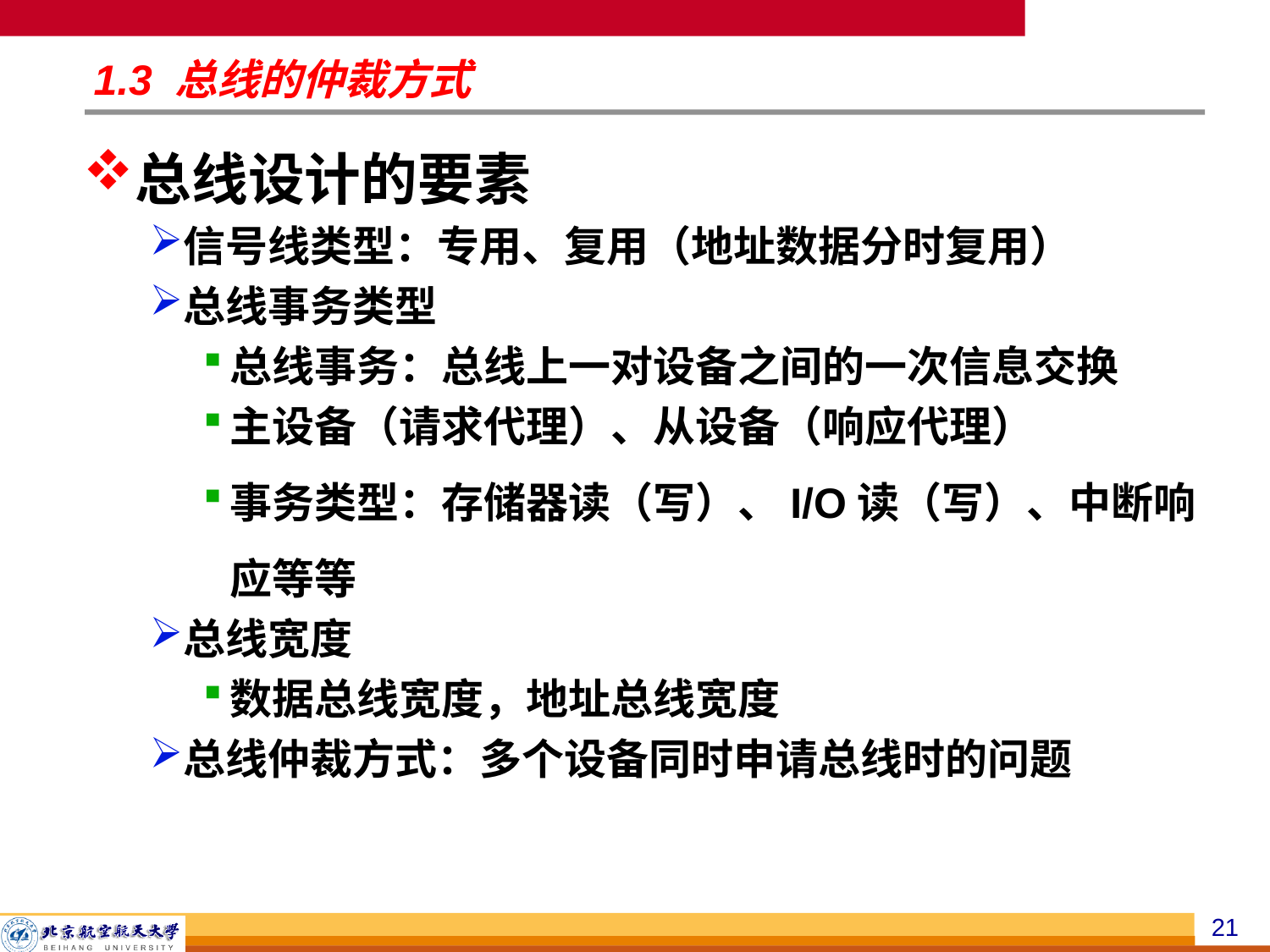

# 1.3 总线的仲裁方式
总线设计的要素
信号线类型：专用、复用（地址数据分时复用）
总线事务类型
总线事务：总线上一对设备之间的一次信息交换
主设备（请求代理）、从设备（响应代理）
事务类型：存储器读（写）、I/O读（写）、中断响应等等
总线宽度
数据总线宽度，地址总线宽度
总线仲裁方式：多个设备同时申请总线时的问题